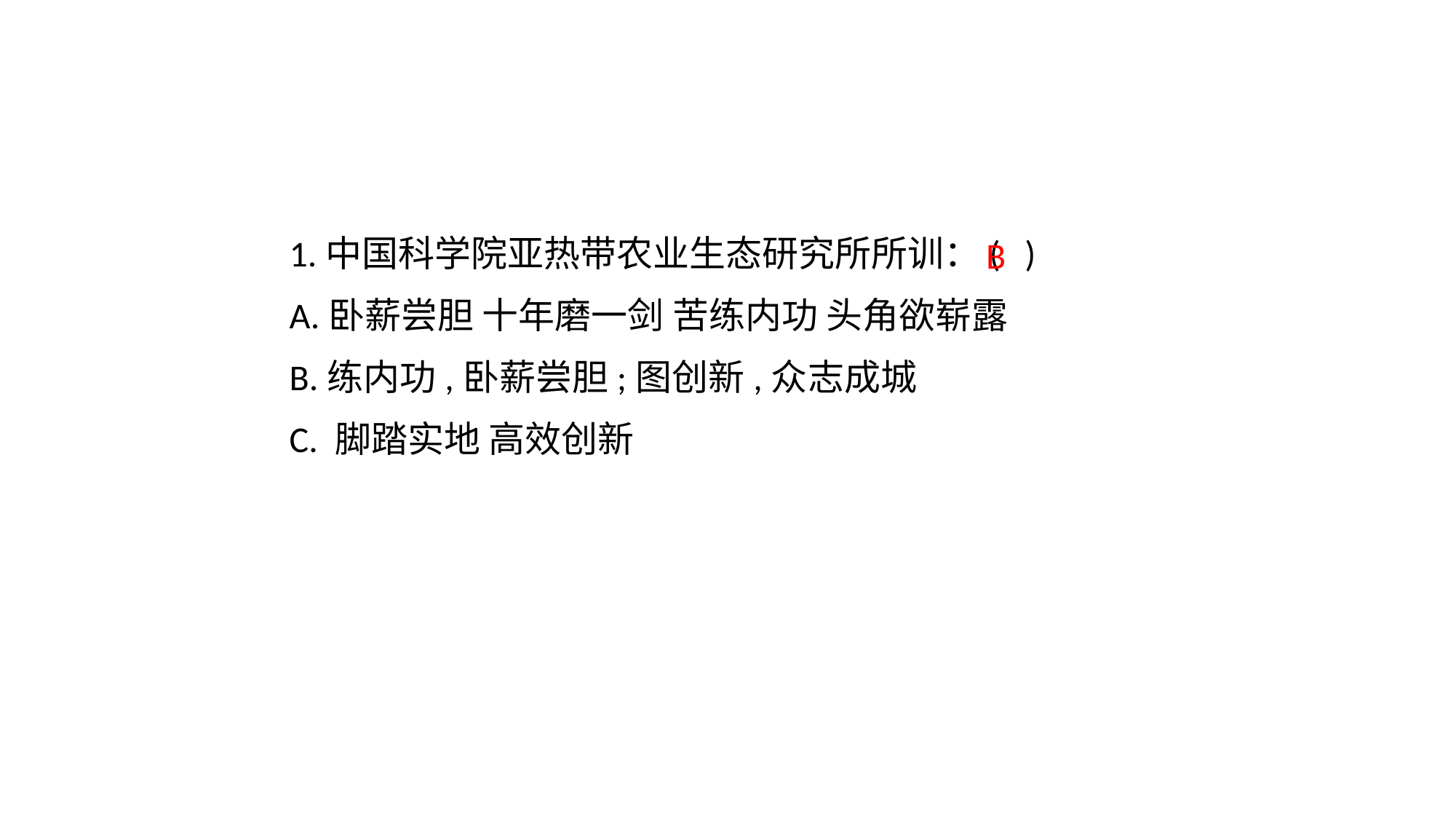

1.中国科学院亚热带农业生态研究所所训：(   )
A.卧薪尝胆 十年磨一剑 苦练内功 头角欲崭露
B.练内功,卧薪尝胆;图创新,众志成城
C. 脚踏实地 高效创新
B